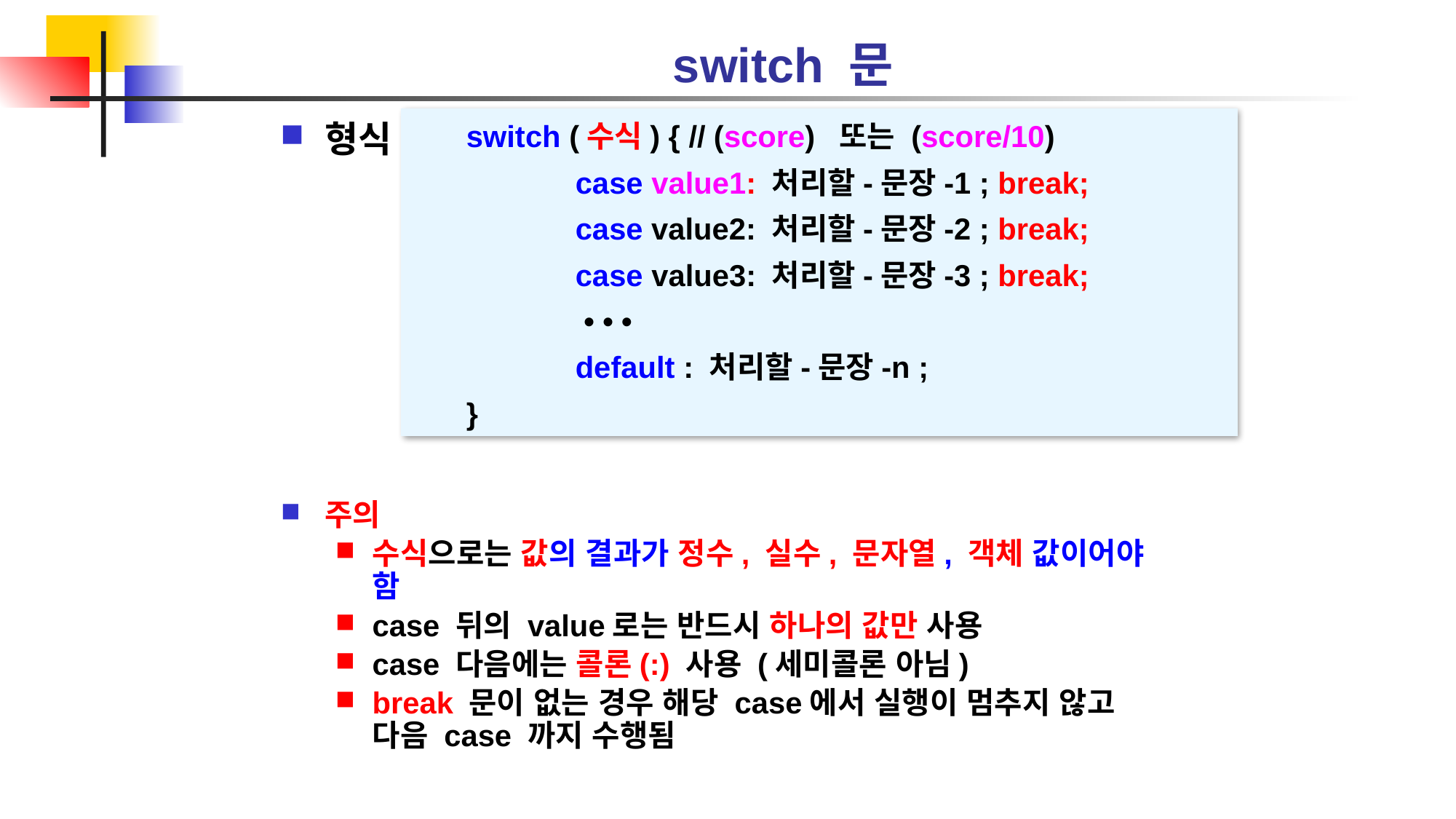

# switch 문
switch (수식) { // (score)  또는 (score/10)
	case value1: 처리할-문장-1 ; break;
	case value2: 처리할-문장-2 ; break;
	case value3: 처리할-문장-3 ; break;
	 • • •
	default : 처리할-문장-n ;
}
형식

주의
수식으로는 값의 결과가 정수, 실수, 문자열, 객체 값이어야 함
case 뒤의 value로는 반드시 하나의 값만 사용
case 다음에는 콜론(:) 사용 (세미콜론 아님)
break 문이 없는 경우 해당 case에서 실행이 멈추지 않고 다음 case 까지 수행됨